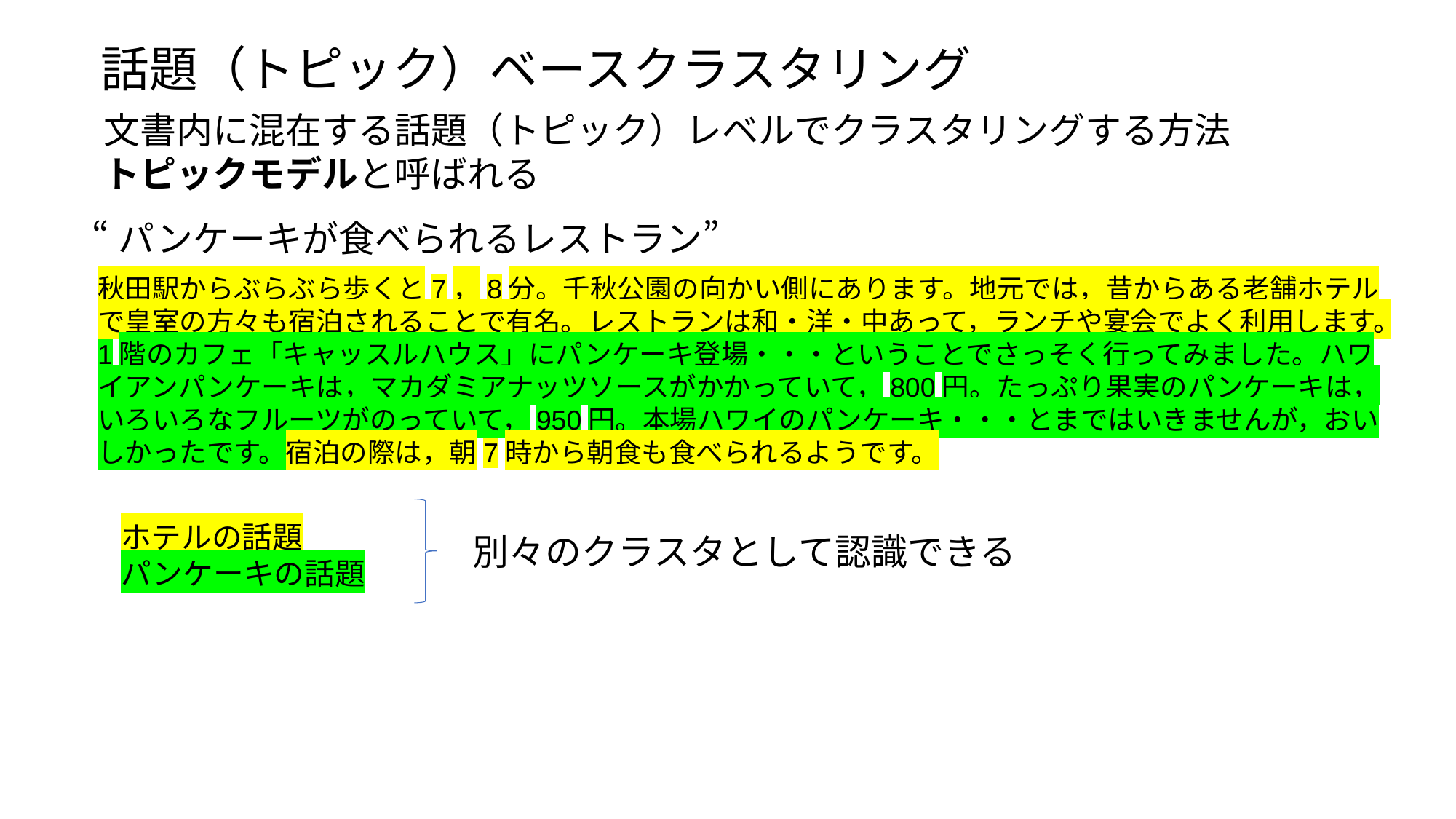

話題（トピック）ベースクラスタリング
文書内に混在する話題（トピック）レベルでクラスタリングする方法
トピックモデルと呼ばれる
“パンケーキが食べられるレストラン”
秋田駅からぶらぶら歩くと7，8分。千秋公園の向かい側にあります。地元では，昔からある老舗ホテルで皇室の方々も宿泊されることで有名。レストランは和・洋・中あって，ランチや宴会でよく利用します。1階のカフェ「キャッスルハウス」にパンケーキ登場・・・ということでさっそく行ってみました。ハワイアンパンケーキは，マカダミアナッツソースがかかっていて，800円。たっぷり果実のパンケーキは，いろいろなフルーツがのっていて，950円。本場ハワイのパンケーキ・・・とまではいきませんが，おいしかったです。宿泊の際は，朝7時から朝食も食べられるようです。

ホテルの話題
パンケーキの話題
別々のクラスタとして認識できる